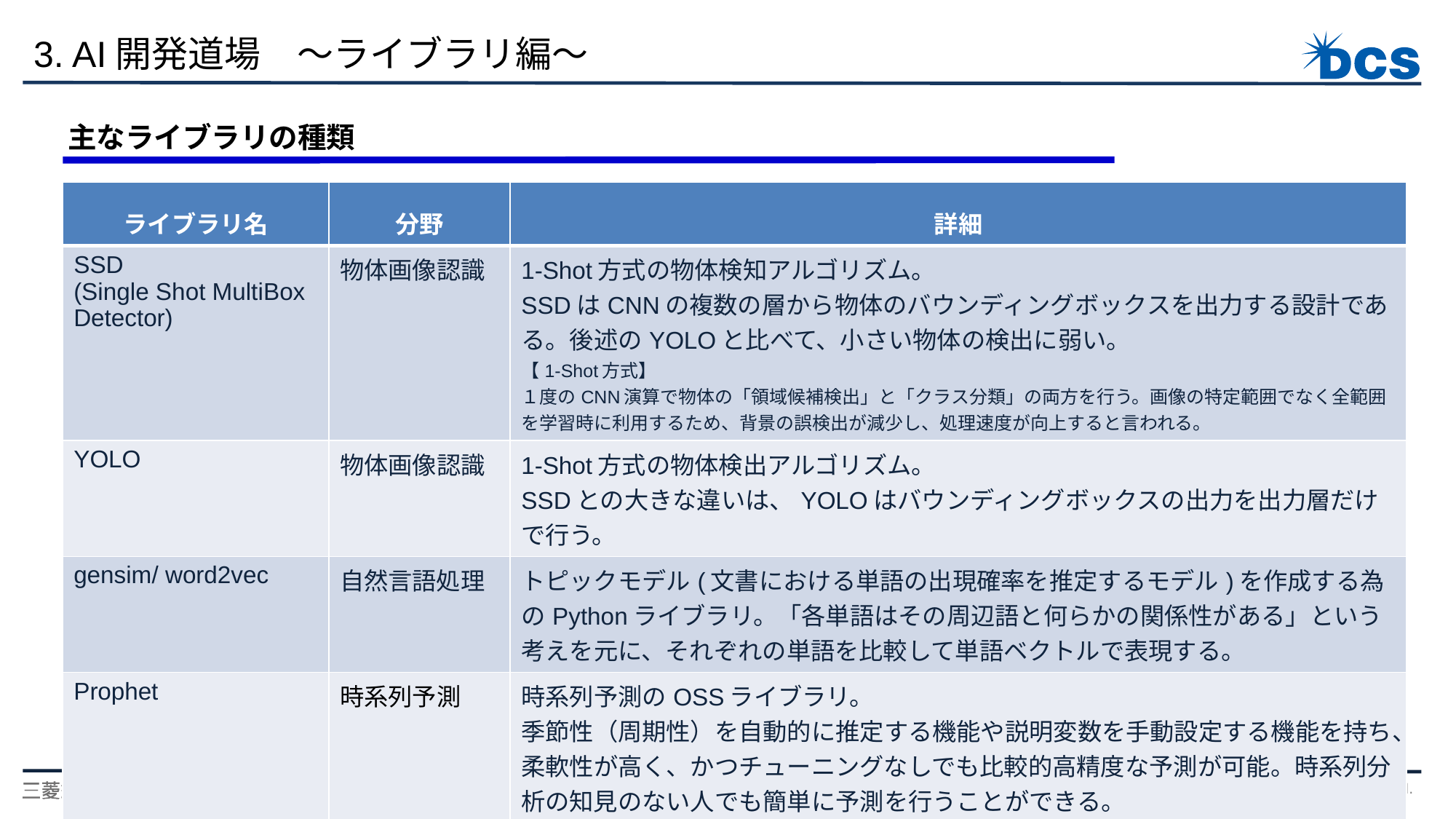

3. AI開発道場　～ライブラリ編～
主なライブラリの種類
| ライブラリ名 | 分野 | 詳細 |
| --- | --- | --- |
| SSD (Single Shot MultiBox Detector) | 物体画像認識 | 1-Shot方式の物体検知アルゴリズム。 SSDはCNNの複数の層から物体のバウンディングボックスを出力する設計である。後述のYOLOと比べて、小さい物体の検出に弱い。 【1-Shot方式】 １度のCNN演算で物体の「領域候補検出」と「クラス分類」の両方を行う。画像の特定範囲でなく全範囲を学習時に利用するため、背景の誤検出が減少し、処理速度が向上すると言われる。 |
| YOLO | 物体画像認識 | 1-Shot方式の物体検出アルゴリズム。 SSDとの大きな違いは、YOLOはバウンディングボックスの出力を出力層だけで行う。 |
| gensim/ word2vec | 自然言語処理 | トピックモデル(文書における単語の出現確率を推定するモデル)を作成する為のPythonライブラリ。「各単語はその周辺語と何らかの関係性がある」という考えを元に、それぞれの単語を比較して単語ベクトルで表現する。 |
| Prophet | 時系列予測 | 時系列予測のOSSライブラリ。 季節性（周期性）を自動的に推定する機能や説明変数を手動設定する機能を持ち、柔軟性が高く、かつチューニングなしでも比較的高精度な予測が可能。時系列分析の知見のない人でも簡単に予測を行うことができる。 |